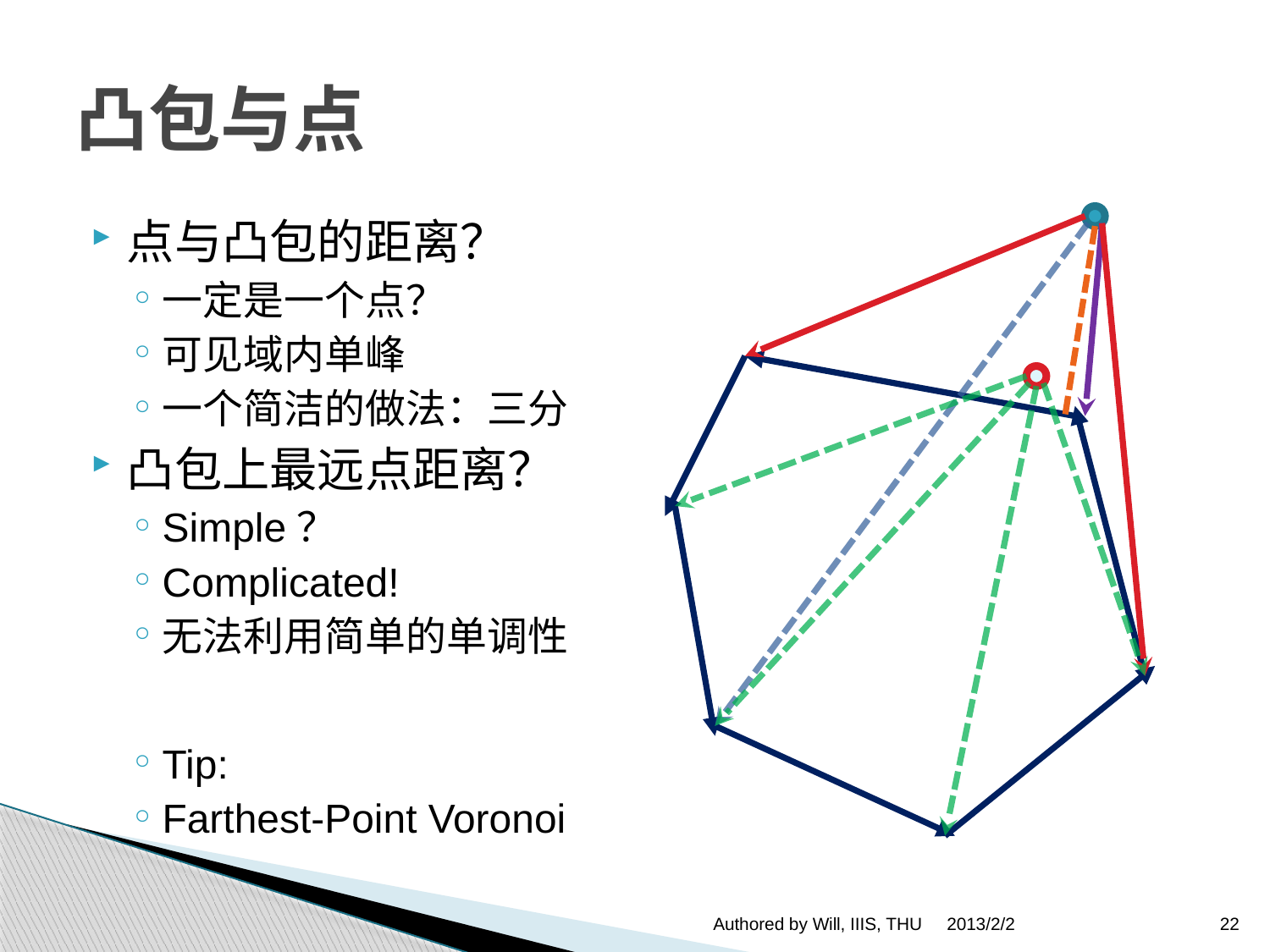

# 凸包与点
点与凸包的距离？
一定是一个点？
可见域内单峰
一个简洁的做法：三分
凸包上最远点距离？
Simple？
Complicated!
无法利用简单的单调性

Tip:
Farthest-Point Voronoi

Authored by Will, IIIS, THU
2013/2/2
22